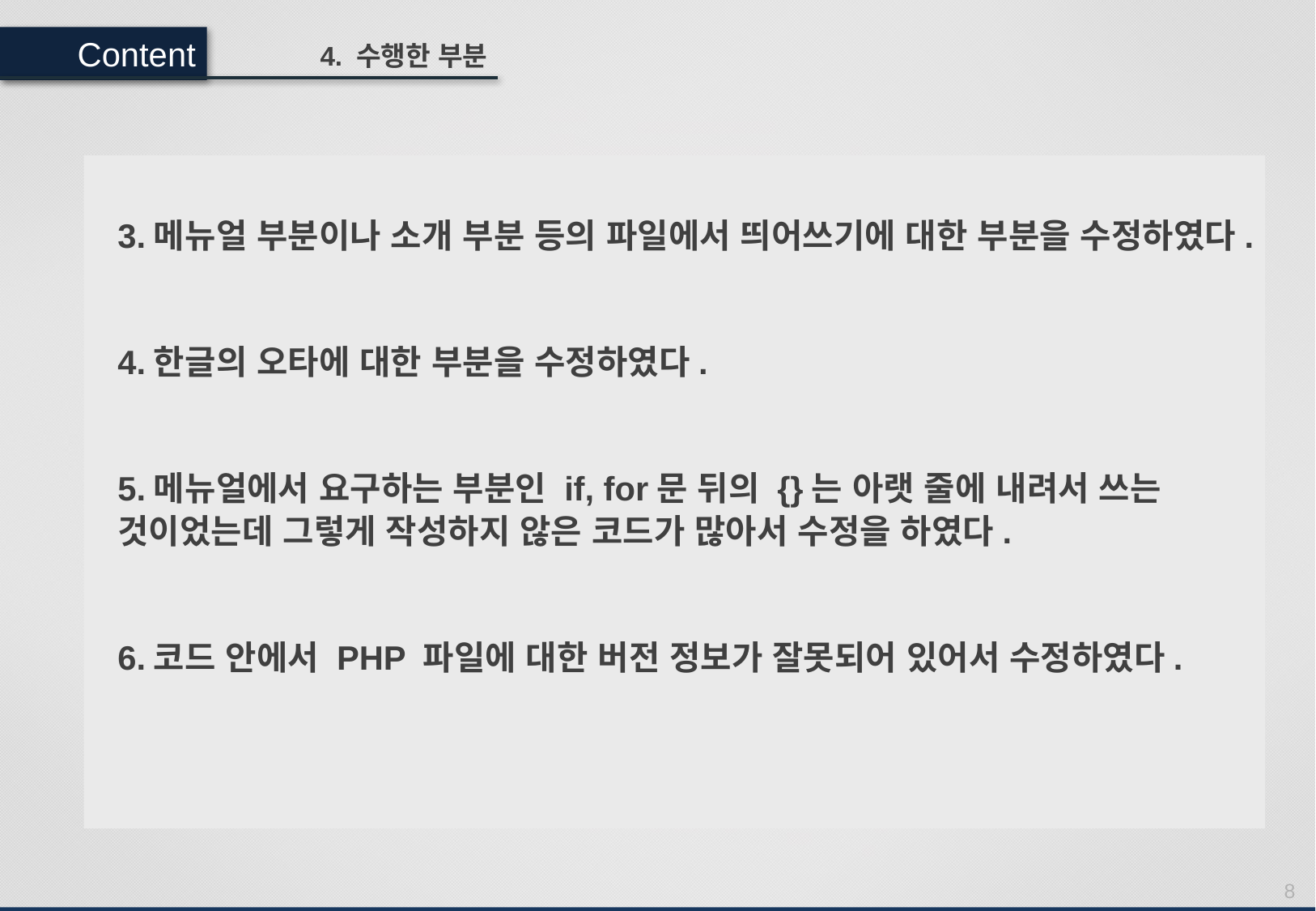

Content
4. 수행한 부분

3.메뉴얼 부분이나 소개 부분 등의 파일에서 띄어쓰기에 대한 부분을 수정하였다.

4.한글의 오타에 대한 부분을 수정하였다.

5.메뉴얼에서 요구하는 부분인 if, for문 뒤의 {}는 아랫 줄에 내려서 쓰는 것이었는데 그렇게 작성하지 않은 코드가 많아서 수정을 하였다.

6.코드 안에서 PHP 파일에 대한 버전 정보가 잘못되어 있어서 수정하였다.
8